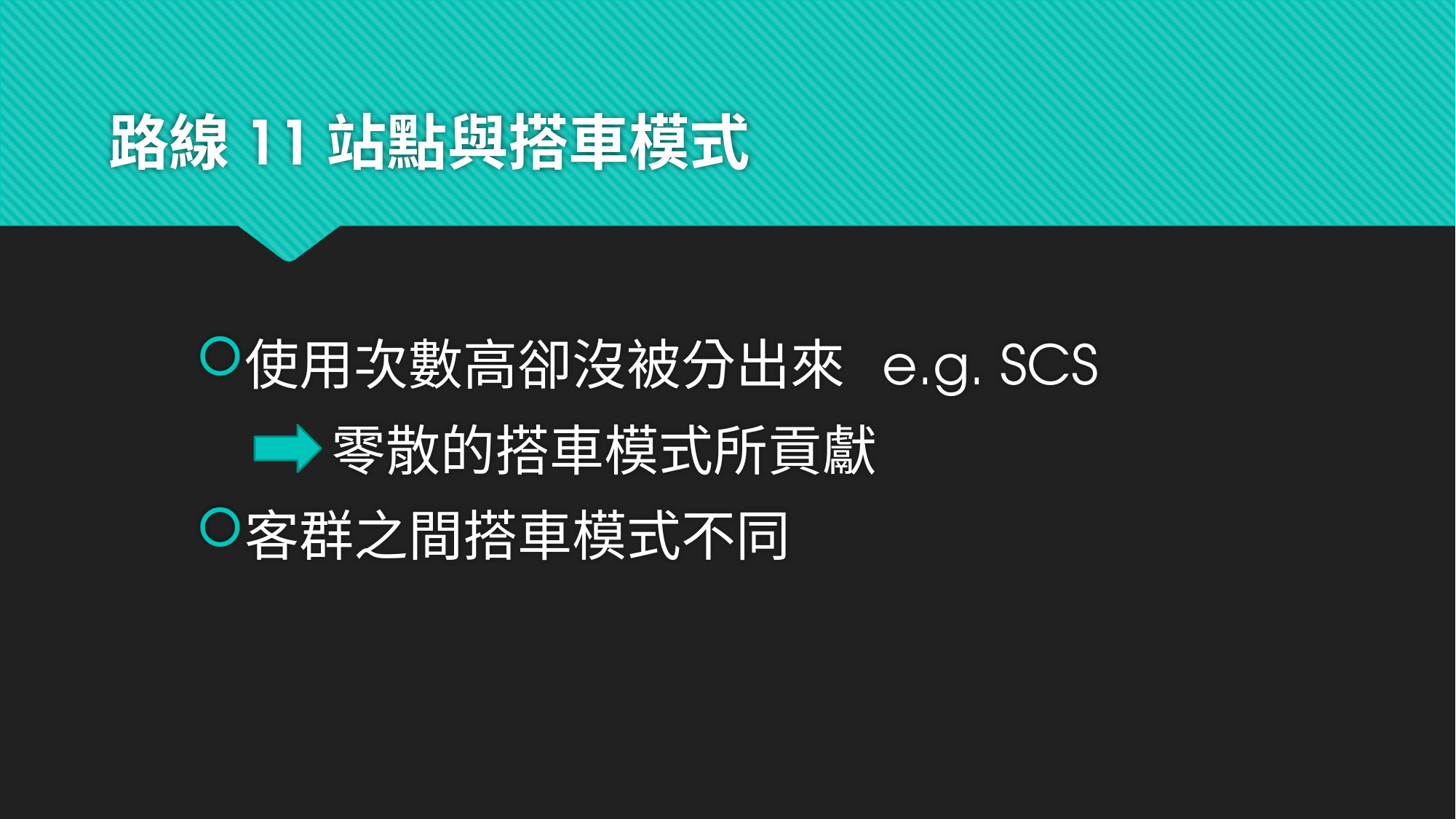

# 路線11站點與搭車模式
使用次數高卻沒被分出來  e.g. SCS
          零散的搭車模式所貢獻
客群之間搭車模式不同